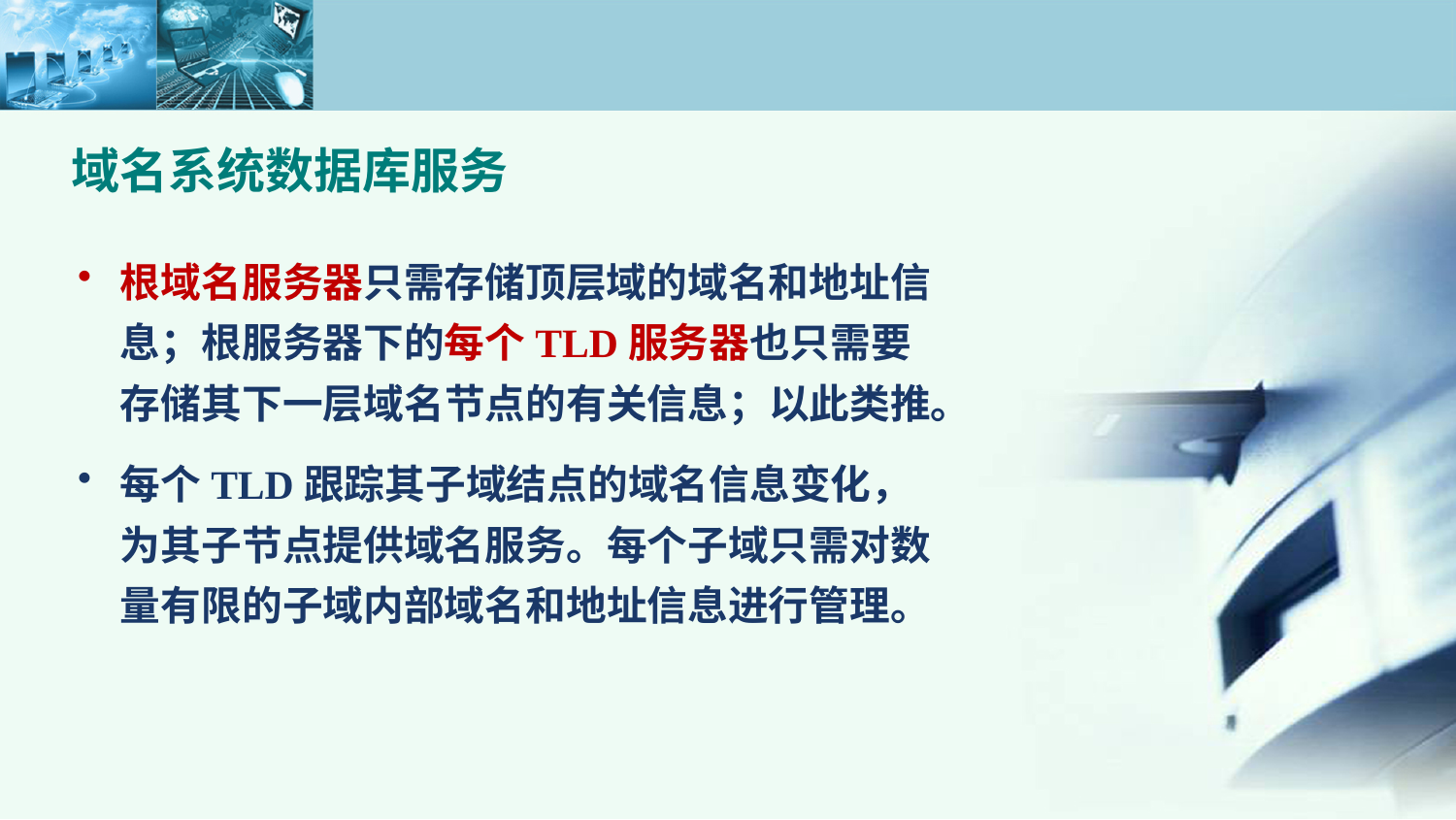

域名系统数据库服务
根域名服务器只需存储顶层域的域名和地址信息；根服务器下的每个TLD服务器也只需要存储其下一层域名节点的有关信息；以此类推。
每个TLD跟踪其子域结点的域名信息变化，为其子节点提供域名服务。每个子域只需对数量有限的子域内部域名和地址信息进行管理。